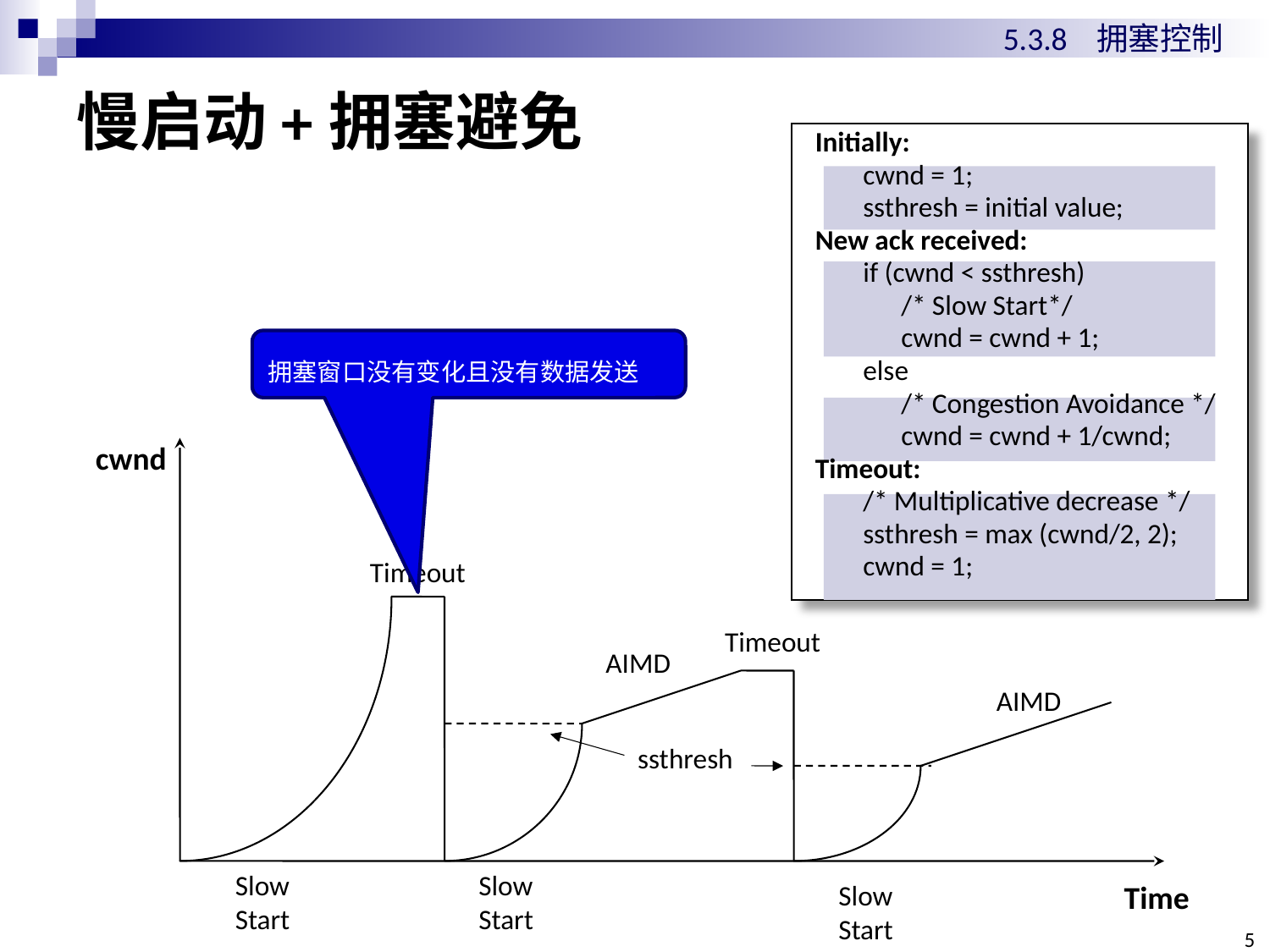

5.3.8   拥塞控制
# 慢启动+拥塞避免

Initially:
	cwnd = 1;
	ssthresh = initial value;
New ack received:
	if (cwnd < ssthresh)
	      /* Slow Start*/
	      cwnd = cwnd + 1;
	else
	      /* Congestion Avoidance */
	      cwnd = cwnd + 1/cwnd;
Timeout:
	/* Multiplicative decrease */
	ssthresh = max (cwnd/2, 2);
	cwnd = 1;

拥塞窗口没有变化且没有数据发送

cwnd

Timeout

Timeout
AIMD

AIMD

ssthresh

Slow
Start
Slow
Start
Slow
Start
Time
5